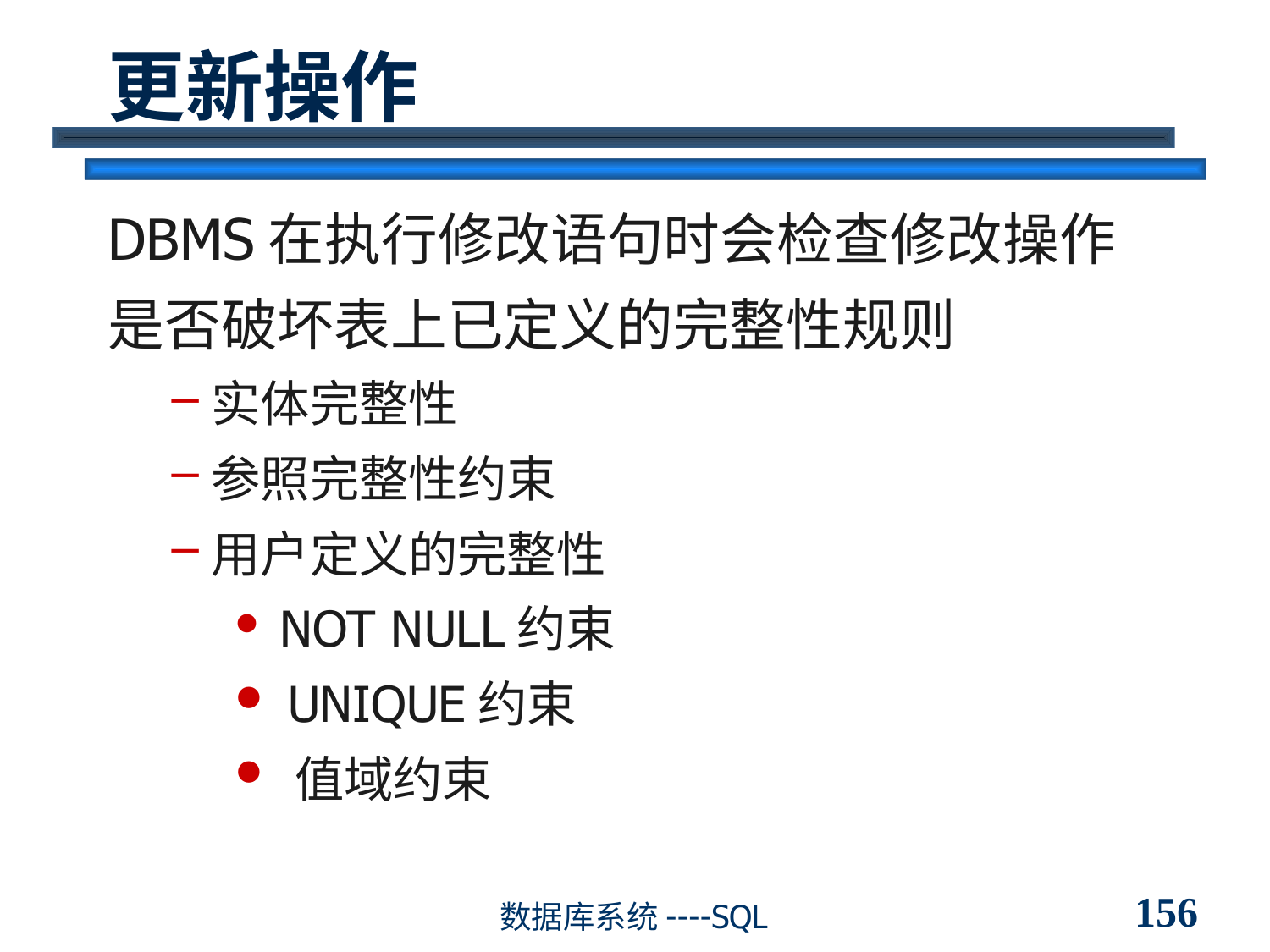

# 更新操作
DBMS在执行修改语句时会检查修改操作
是否破坏表上已定义的完整性规则
实体完整性
参照完整性约束
用户定义的完整性
 NOT NULL约束
 UNIQUE约束
 值域约束
156
数据库系统----SQL